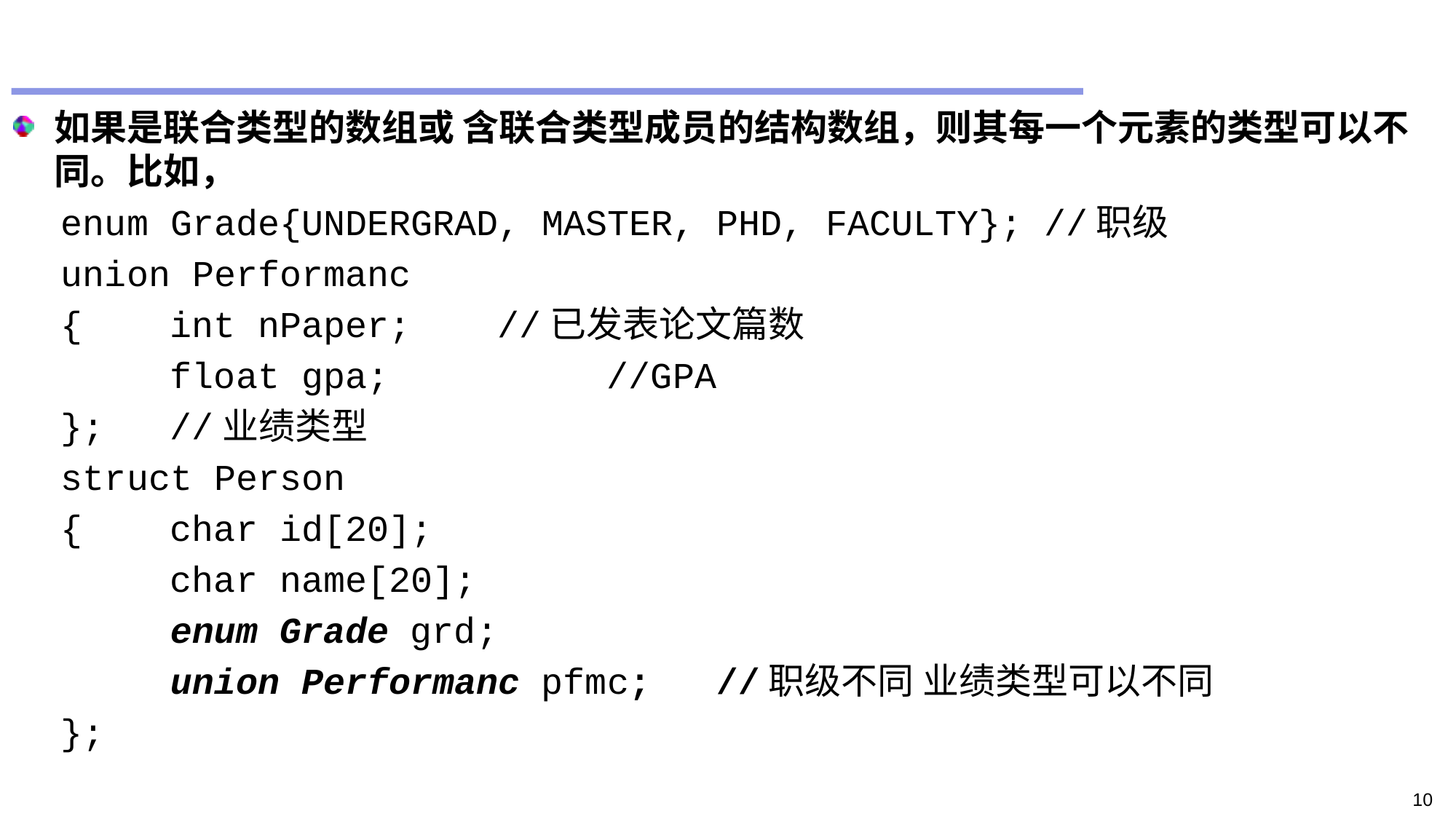

如果是联合类型的数组或 含联合类型成员的结构数组，则其每一个元素的类型可以不同。比如，
enum Grade{UNDERGRAD, MASTER, PHD, FACULTY}; //职级
union Performanc
{	int nPaper;	//已发表论文篇数
	float gpa;		//GPA
};	//业绩类型
struct Person
{	char id[20];
	char name[20];
	enum Grade grd;
	union Performanc pfmc;	//职级不同 业绩类型可以不同
};
10